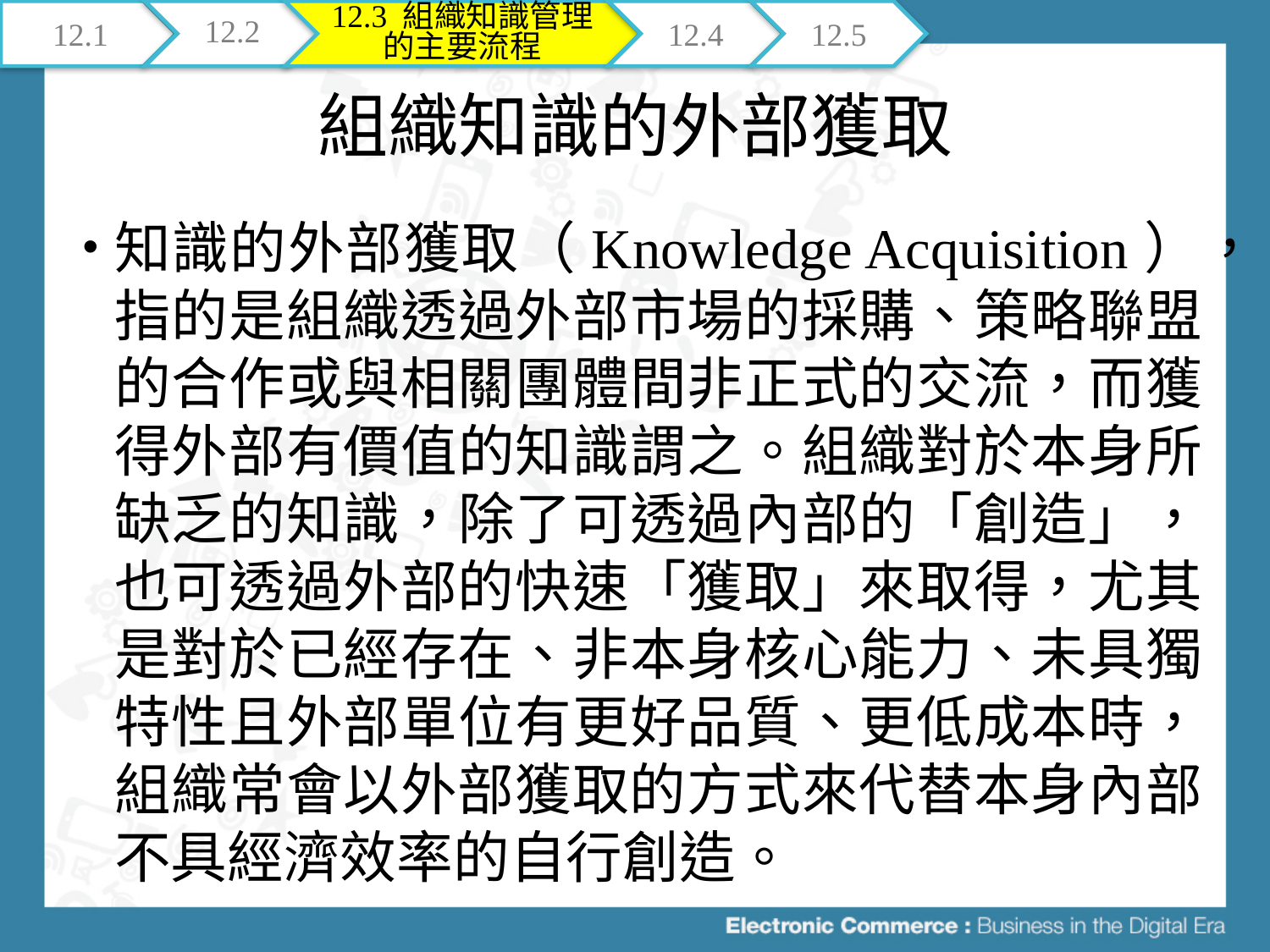

12.1
12.2
12.3 組織知識管理的主要流程
12.4
12.5
# 組織知識的外部獲取
知識的外部獲取（Knowledge Acquisition），指的是組織透過外部市場的採購、策略聯盟的合作或與相關團體間非正式的交流，而獲得外部有價值的知識謂之。組織對於本身所缺乏的知識，除了可透過內部的「創造」，也可透過外部的快速「獲取」來取得，尤其是對於已經存在、非本身核心能力、未具獨特性且外部單位有更好品質、更低成本時，組織常會以外部獲取的方式來代替本身內部不具經濟效率的自行創造。